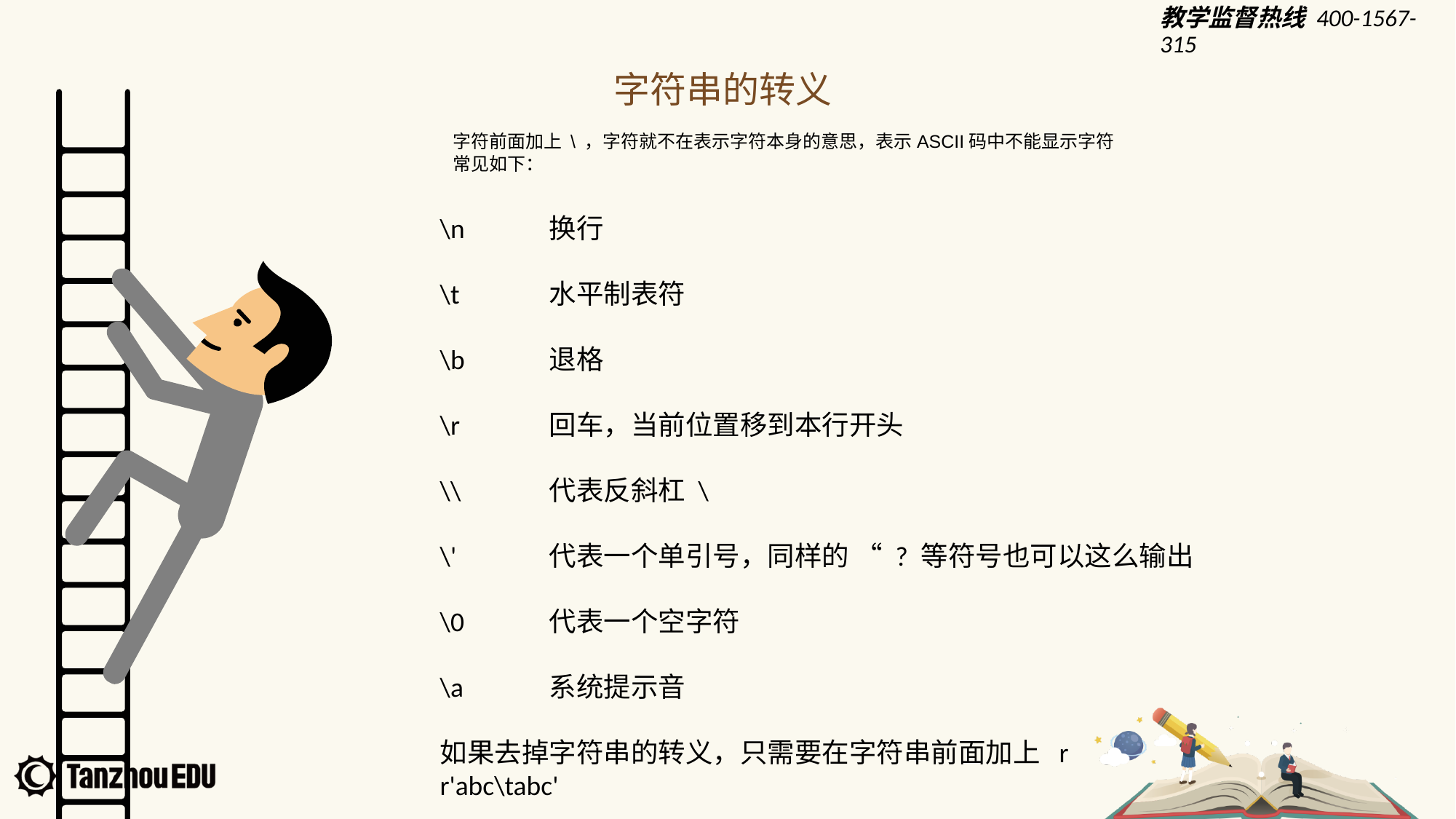

字符串的转义

字符前面加上 \ ，字符就不在表示字符本身的意思，表示ASCII码中不能显示字符
常见如下：

\n	换行

\t	水平制表符

\b	退格

\r	回车，当前位置移到本行开头

\\	代表反斜杠 \

\'	代表一个单引号，同样的 “ ? 等符号也可以这么输出

\0	代表一个空字符

\a	系统提示音

如果去掉字符串的转义，只需要在字符串前面加上  r
r'abc\tabc'